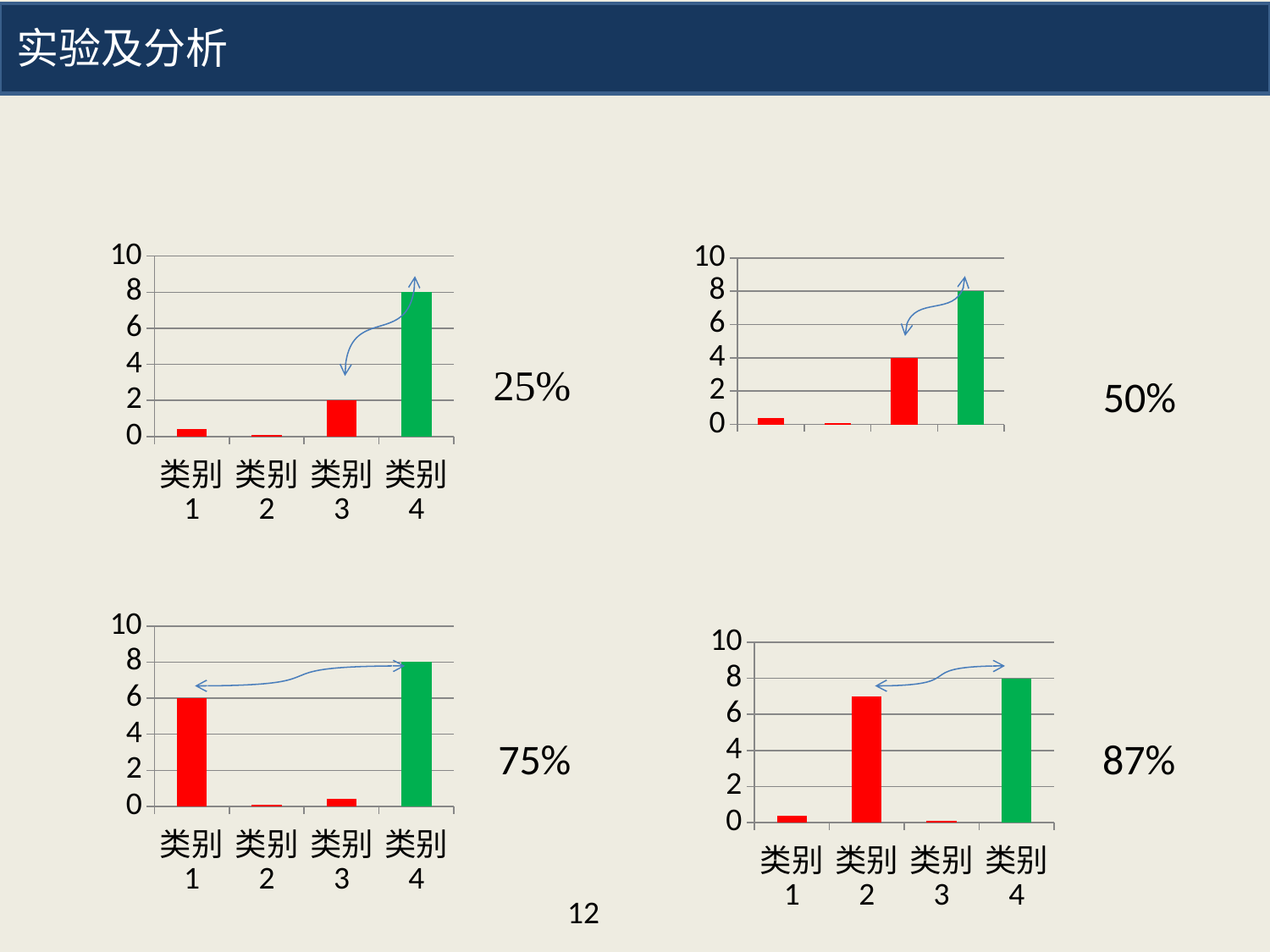

实验及分析

### Chart

| Category | 系列 1 |
|---|---|
| 类别 1 | 0.4 |
| 类别 2 | 0.1 |
| 类别 3 | 2.0 |
| 类别 4 | 8.0 |

### Chart

| Category | 系列 1 |
|---|---|
| 类别 1 | 0.4 |
| 类别 2 | 0.1 |
| 类别 3 | 4.0 |
| 类别 4 | 8.0 |
50%

### Chart

| Category | 系列 1 |
|---|---|
| 类别 1 | 6.0 |
| 类别 2 | 0.1 |
| 类别 3 | 0.4 |
| 类别 4 | 8.0 |

### Chart

| Category | 系列 1 |
|---|---|
| 类别 1 | 0.4 |
| 类别 2 | 7.0 |
| 类别 3 | 0.1 |
| 类别 4 | 8.0 |
75%
87%
12